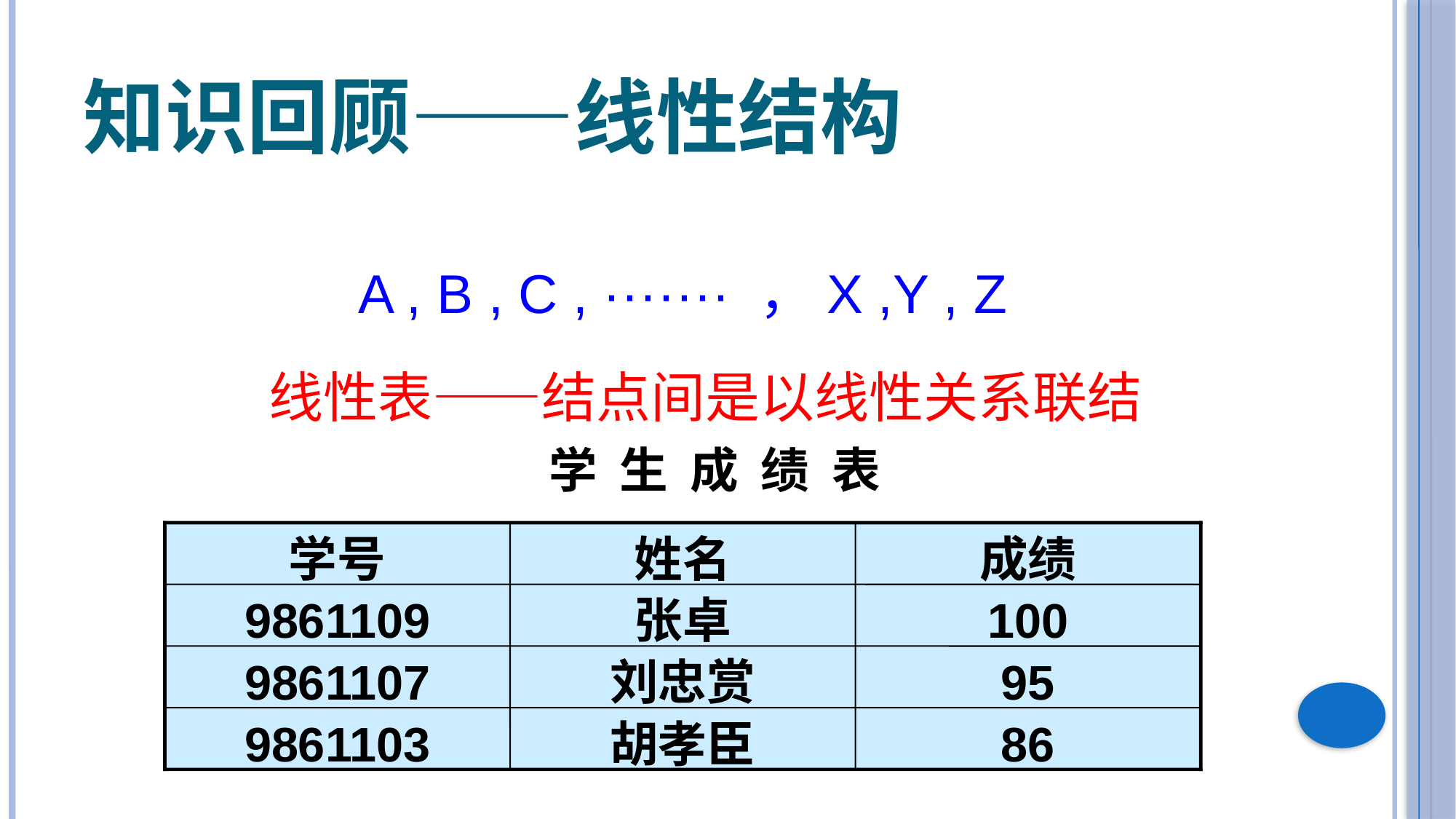

# 知识回顾——线性结构
A , B , C , ······· ，X ,Y , Z
线性表——结点间是以线性关系联结
学  生  成  绩  表
学号

姓名

成绩

9861109

张卓
100
9861107

刘忠赏
95
9861103

胡孝臣
86